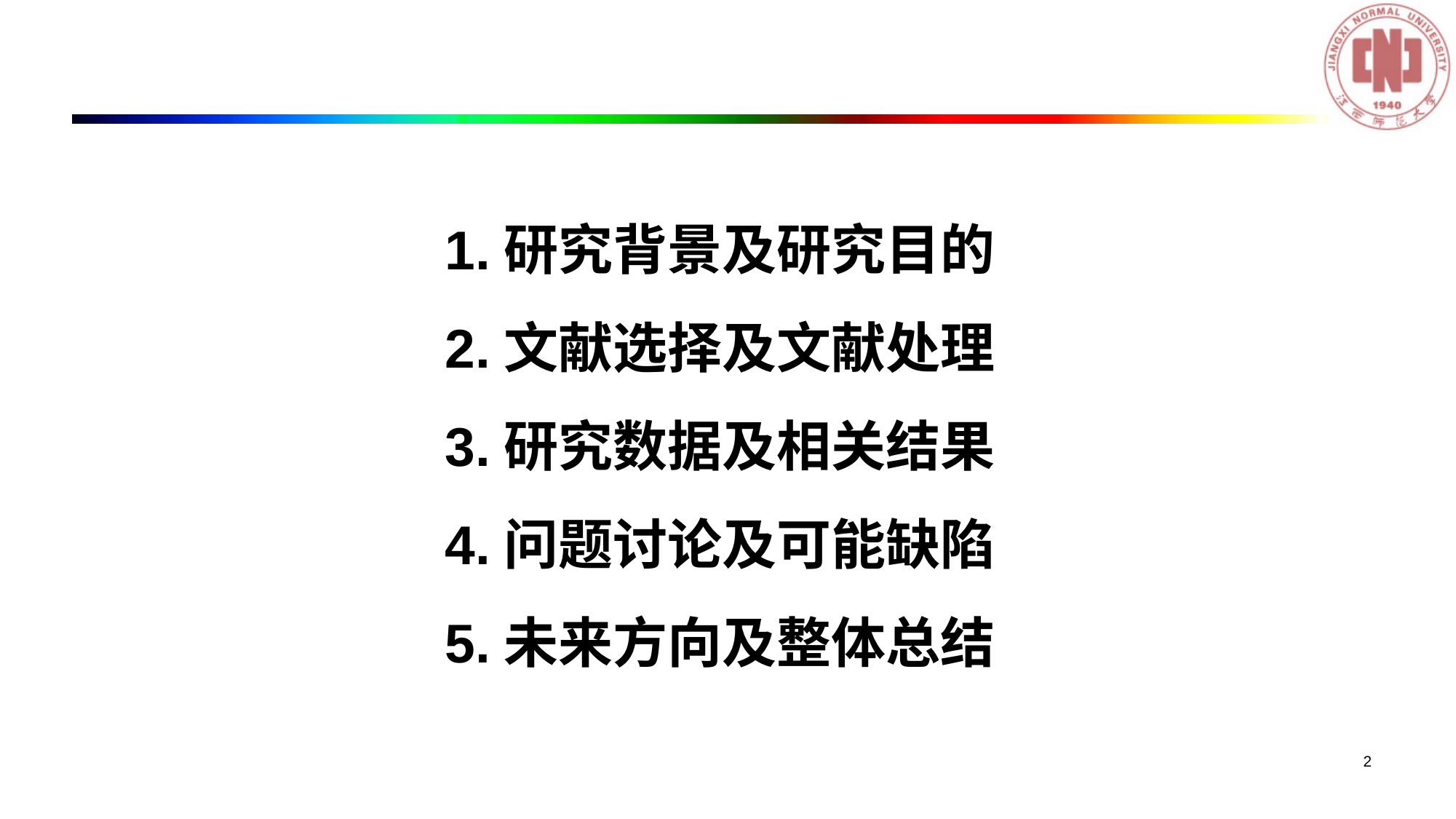

1.研究背景及研究目的
2.文献选择及文献处理
3.研究数据及相关结果
4.问题讨论及可能缺陷
5.未来方向及整体总结
2